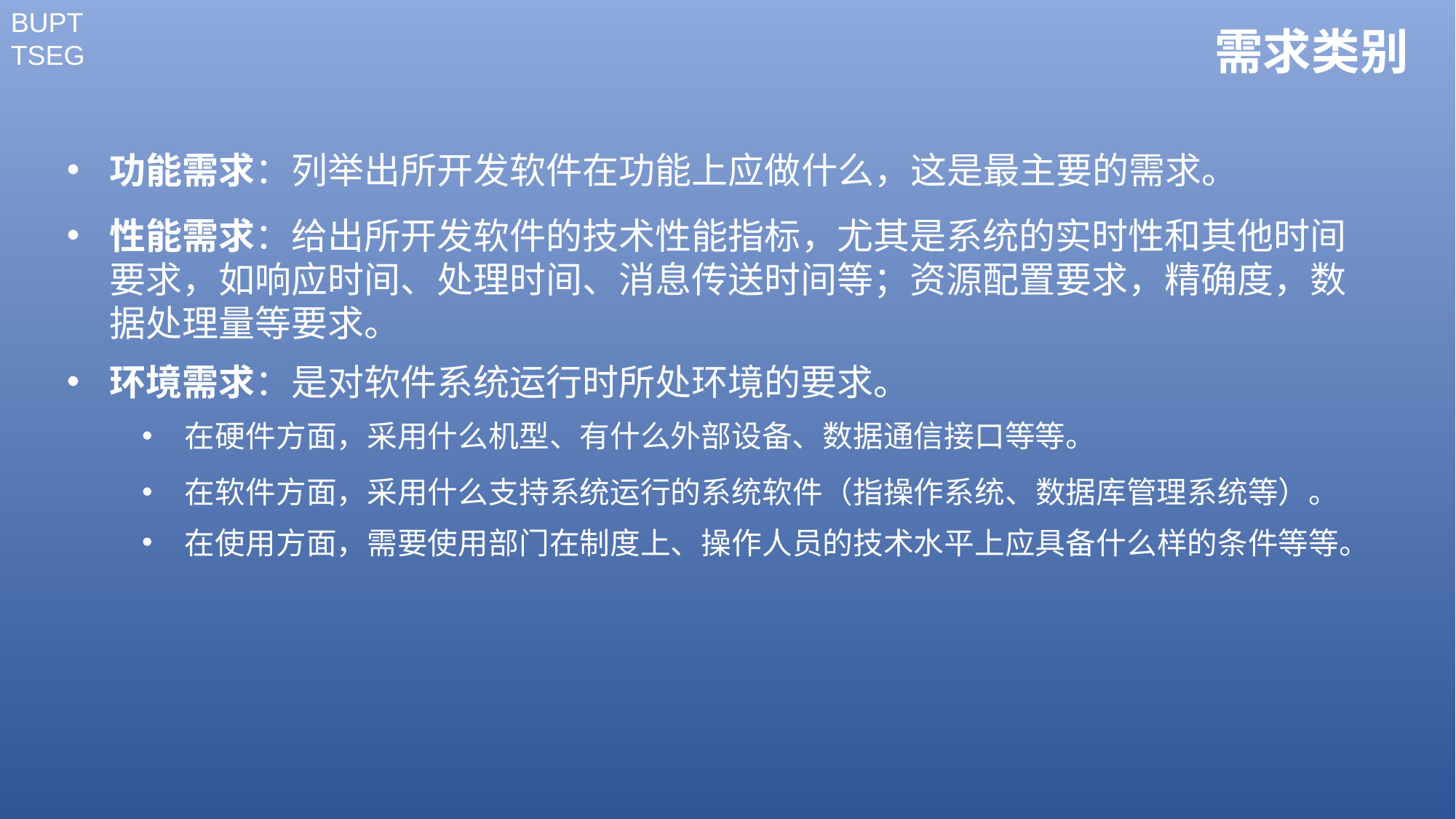

# 需求类别
功能需求：列举出所开发软件在功能上应做什么，这是最主要的需求。
性能需求：给出所开发软件的技术性能指标，尤其是系统的实时性和其他时间要求，如响应时间、处理时间、消息传送时间等；资源配置要求，精确度，数据处理量等要求。
环境需求：是对软件系统运行时所处环境的要求。
在硬件方面，采用什么机型、有什么外部设备、数据通信接口等等。
在软件方面，采用什么支持系统运行的系统软件（指操作系统、数据库管理系统等）。
在使用方面，需要使用部门在制度上、操作人员的技术水平上应具备什么样的条件等等。